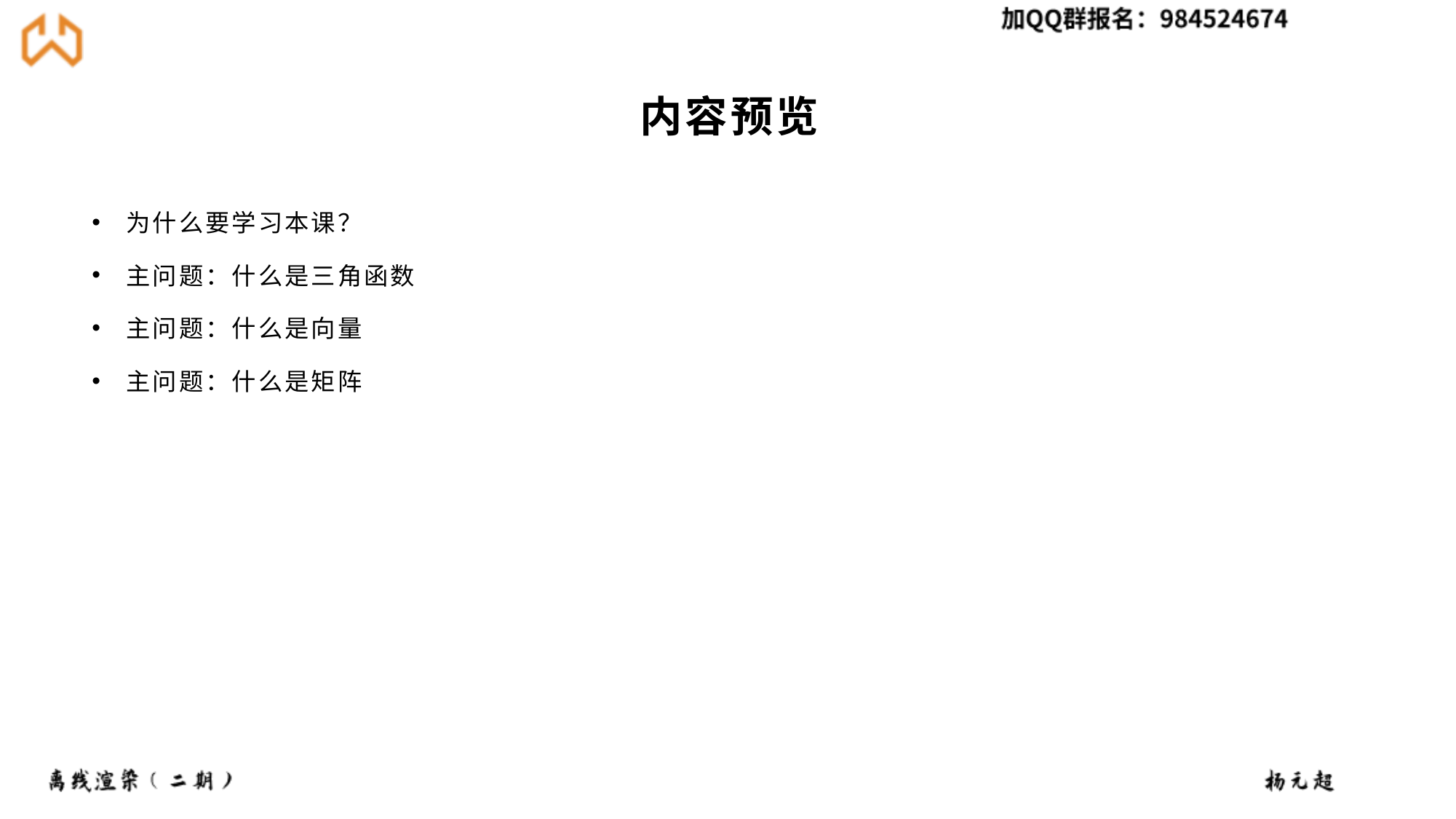

# 内容预览
为什么要学习本课？
主问题：什么是三角函数
主问题：什么是向量
主问题：什么是矩阵